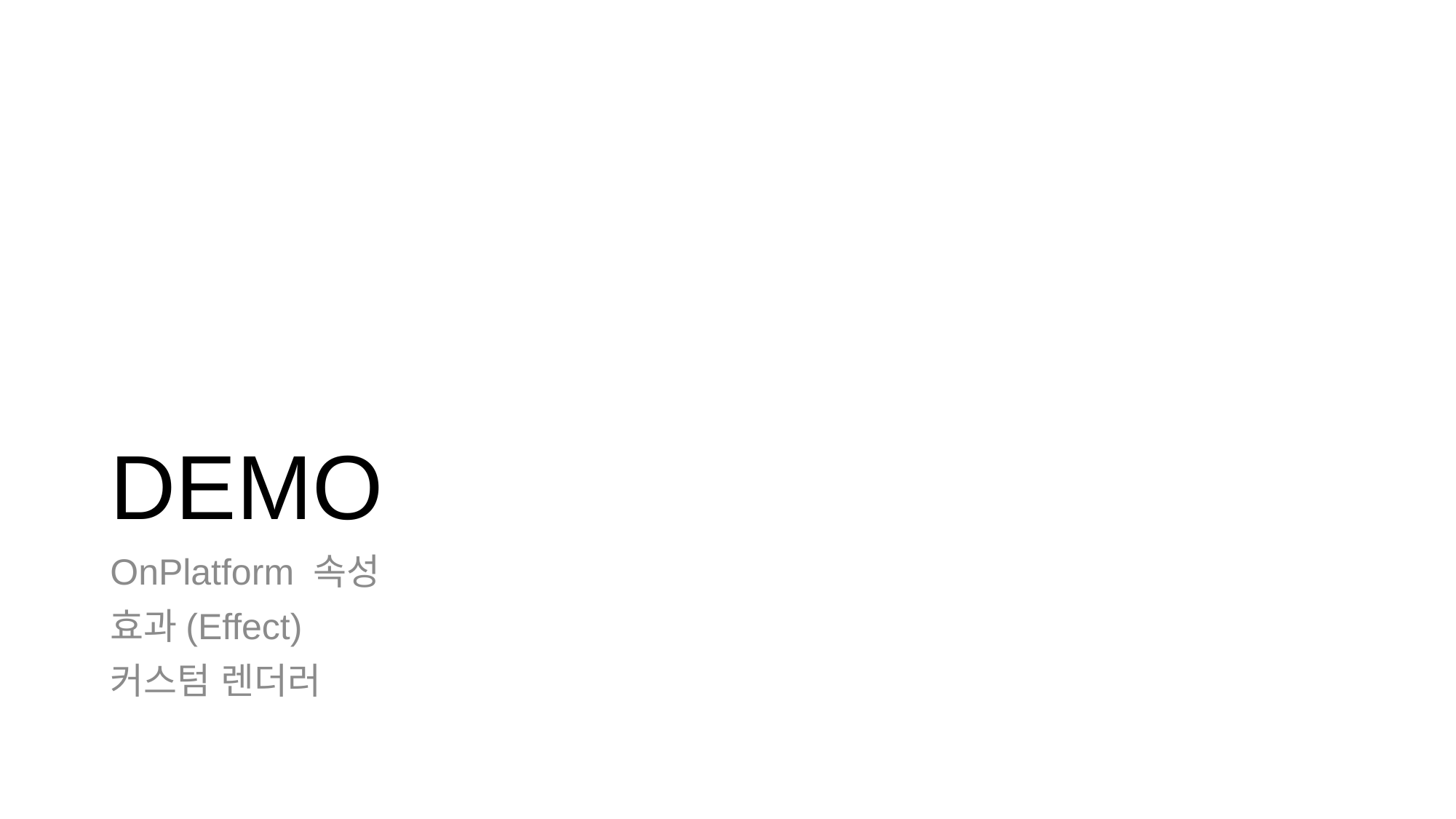

# DEMO
OnPlatform 속성
효과(Effect)
커스텀 렌더러